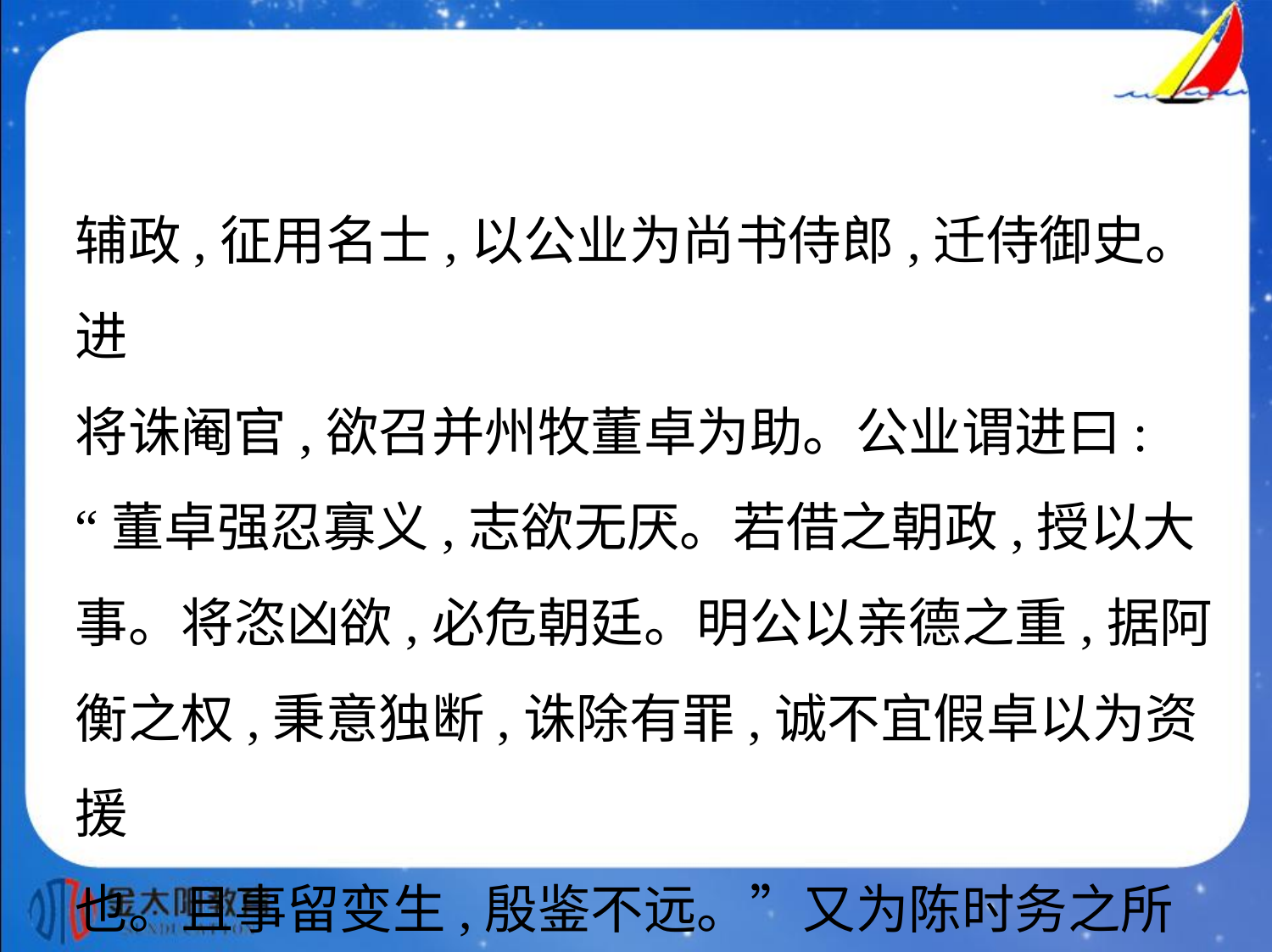

辅政,征用名士,以公业为尚书侍郎,迁侍御史。进
将诛阉官,欲召并州牧董卓为助。公业谓进曰:
“董卓强忍寡义,志欲无厌。若借之朝政,授以大
事。将恣凶欲,必危朝廷。明公以亲德之重,据阿
衡之权,秉意独断,诛除有罪,诚不宜假卓以为资援
也。且事留变生,殷鉴不远。”又为陈时务之所
急数事。进不能用,乃弃官去。谓颍川人荀攸曰: